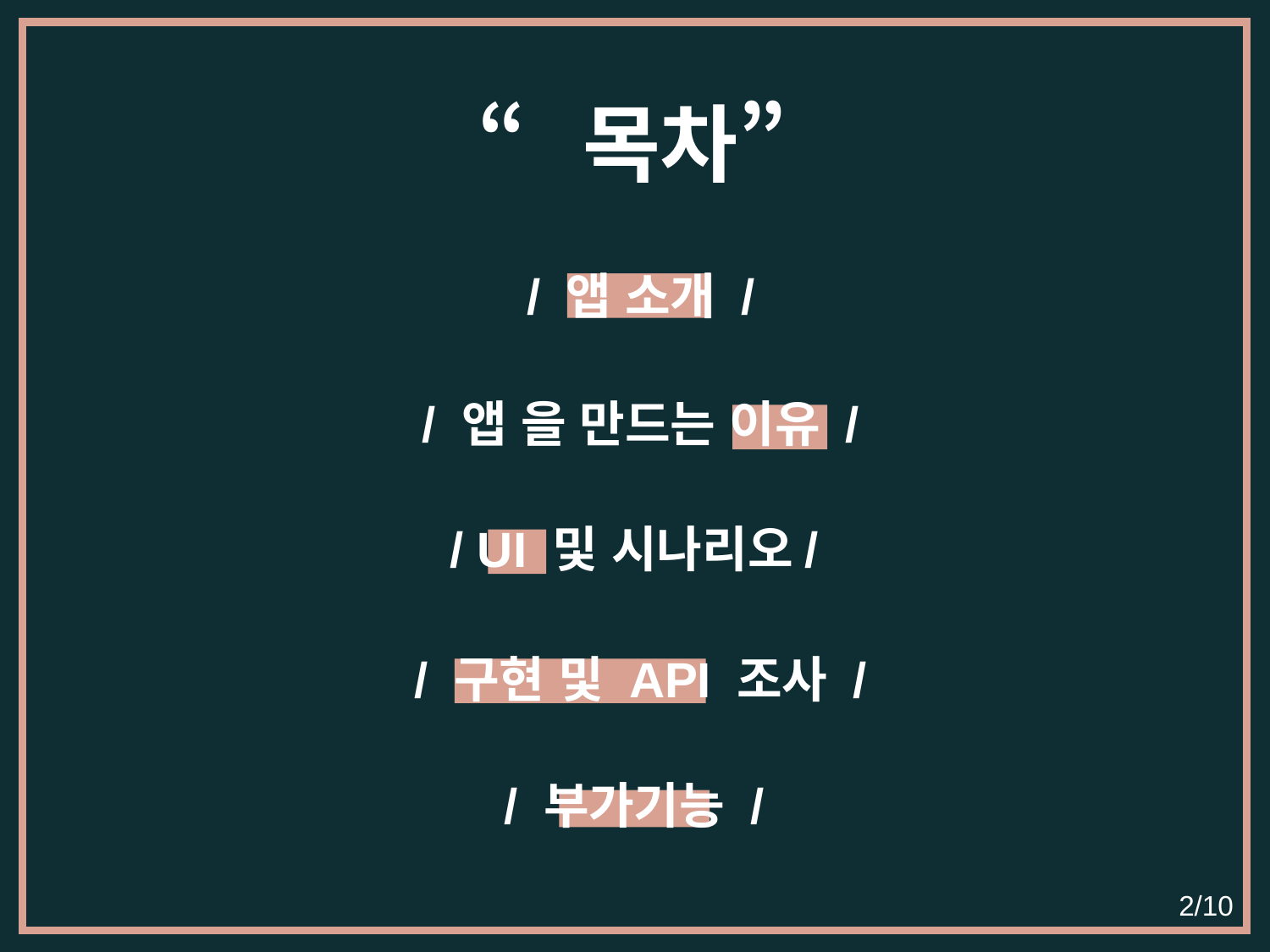

“목차”
/ 앱 소개 /

/ 앱 을 만드는 이유 /

/ UI 및 시나리오/

/ 구현 및 API 조사 /

/ 부가기능 /

2/10